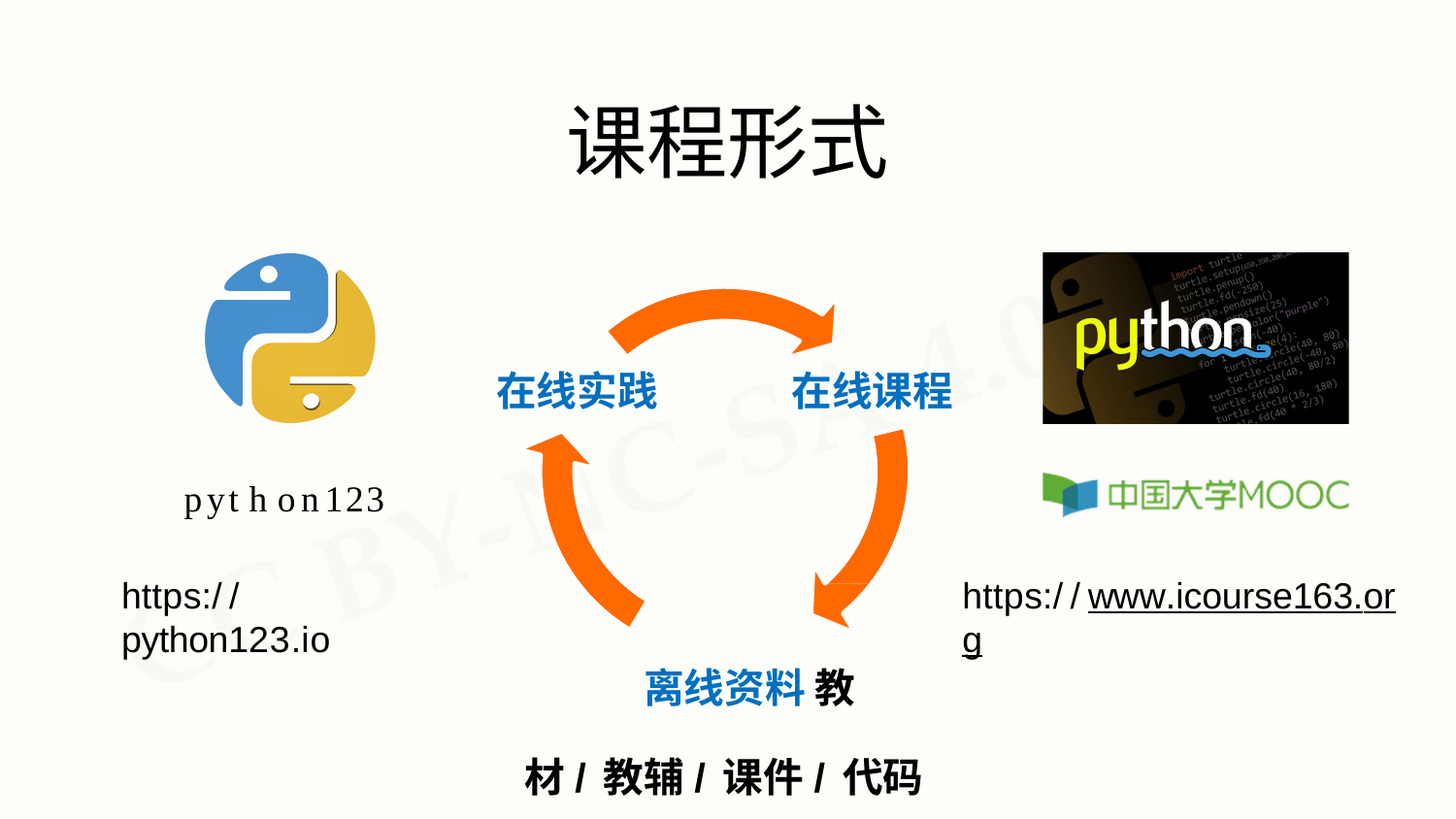

# 课程形式

在线实践
在线课程

python123

https://python123.io
https://www.icourse163.org
离线资料 教材/教辅/课件/代码等